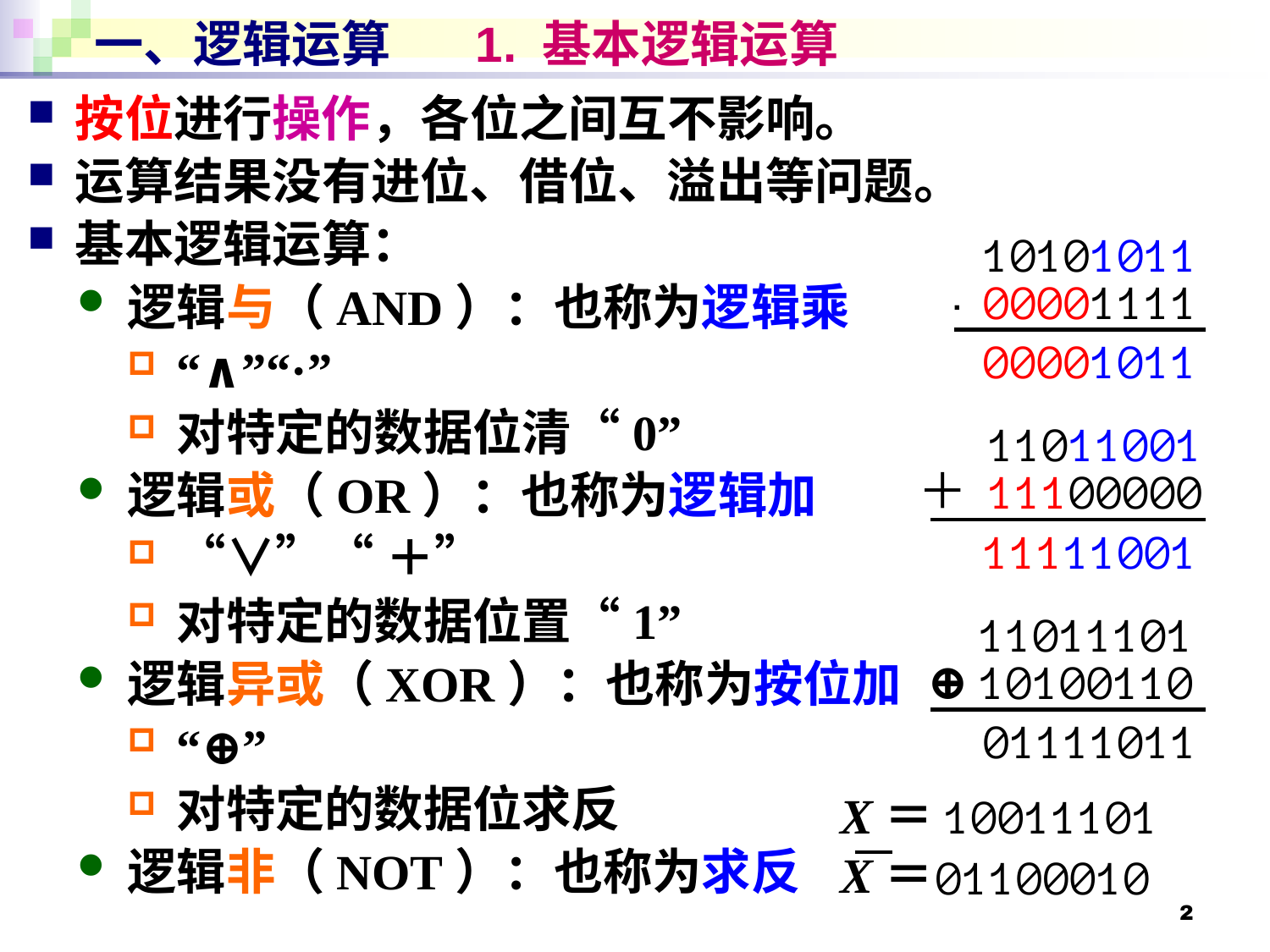

# 一、逻辑运算	1. 基本逻辑运算
按位进行操作，各位之间互不影响。
运算结果没有进位、借位、溢出等问题。
基本逻辑运算：
逻辑与（AND）：也称为逻辑乘
“∧”“·”
对特定的数据位清“0”
逻辑或（OR）：也称为逻辑加
“∨”“＋”
对特定的数据位置“1”
逻辑异或（XOR）：也称为按位加
“⊕”
对特定的数据位求反
逻辑非（NOT）：也称为求反
10101011
· 00001111
00001011
11011001
＋ 11100000
11111001
11011101
⊕ 10100110
01111011
X＝10011101
X＝01100010
01100010
2